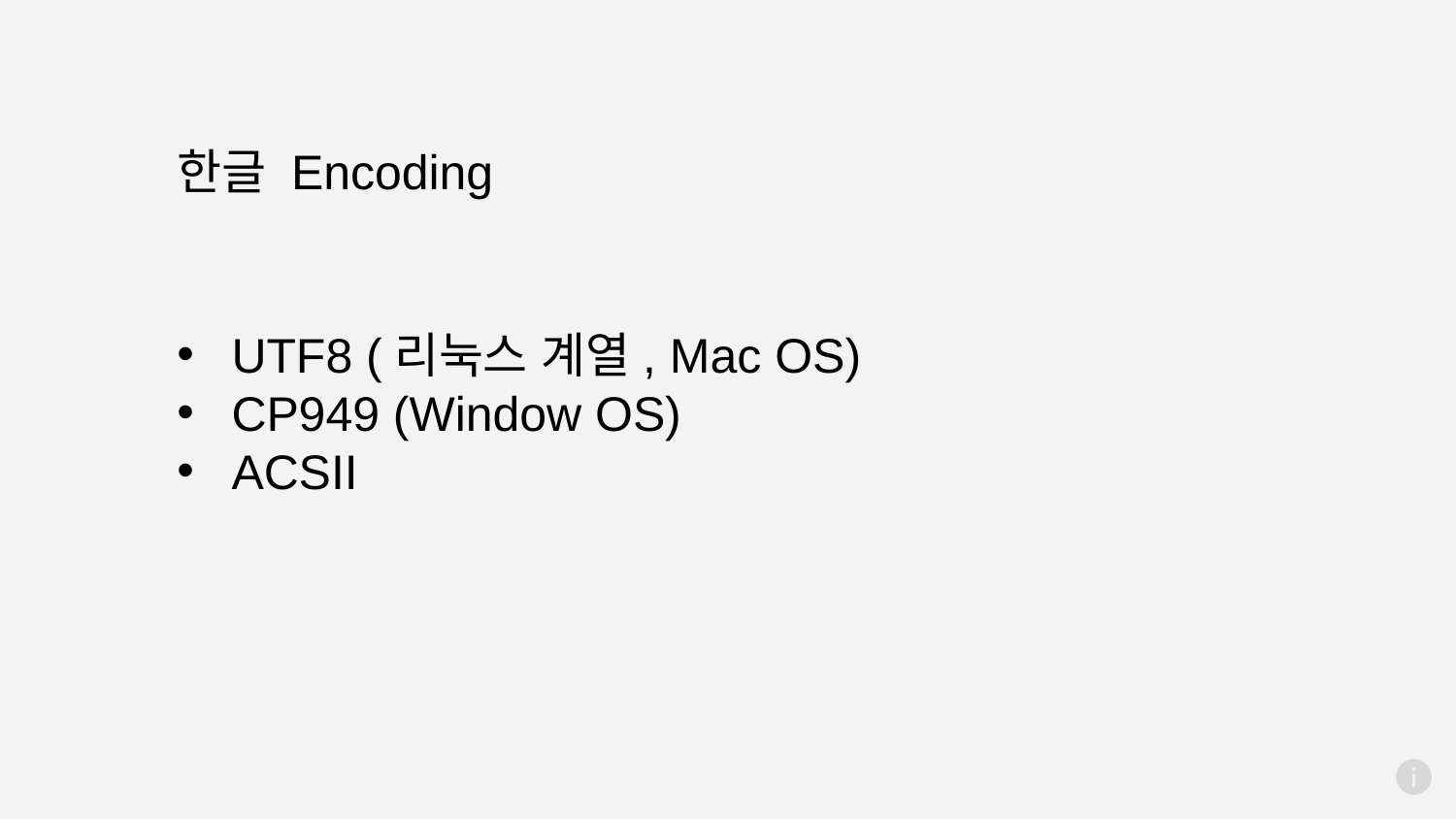

한글 Encoding
UTF8 (리눅스 계열, Mac OS)
CP949 (Window OS)
ACSII